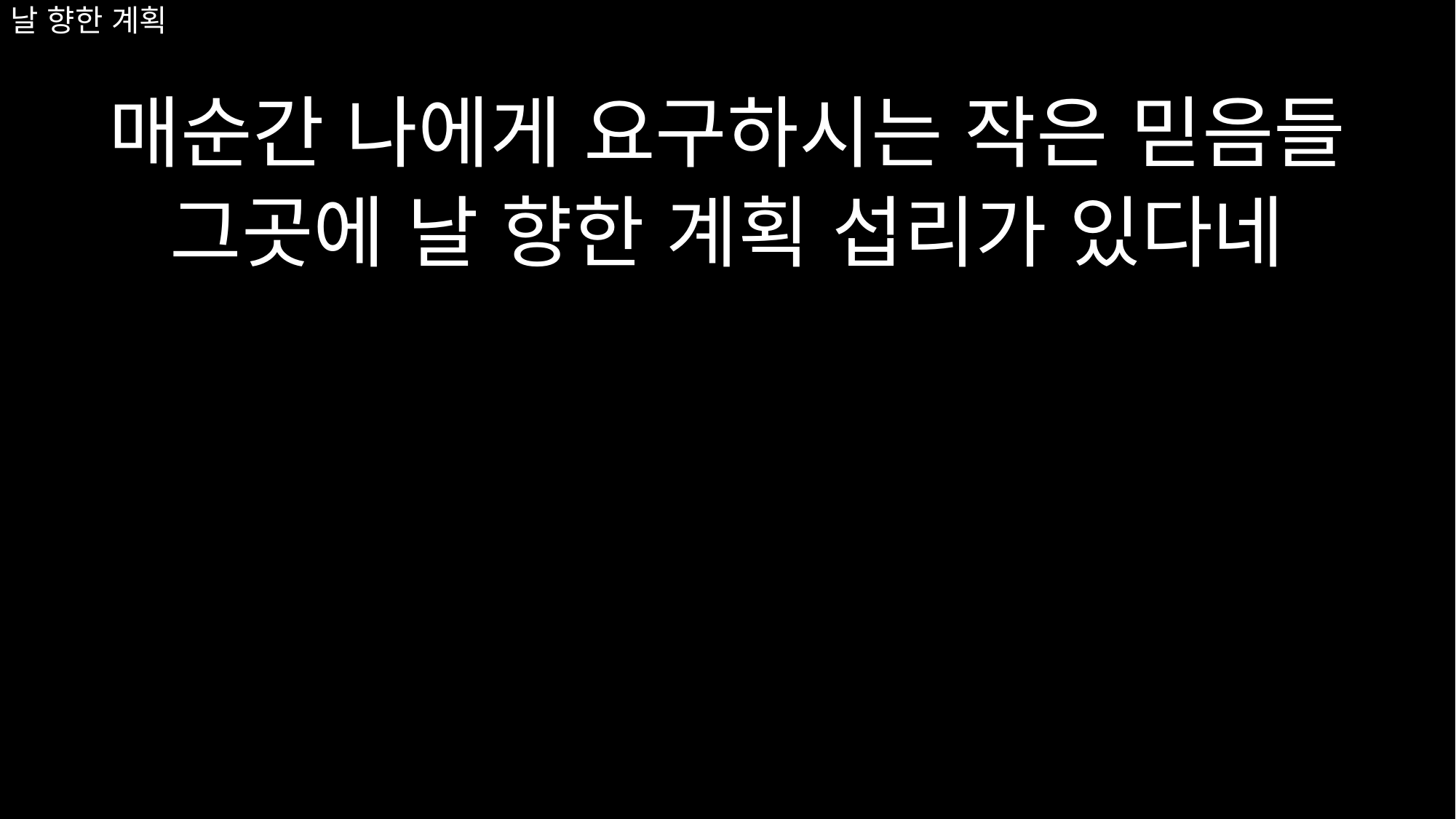

# 날 향한 계획
매순간 나에게 요구하시는 작은 믿음들
그곳에 날 향한 계획 섭리가 있다네